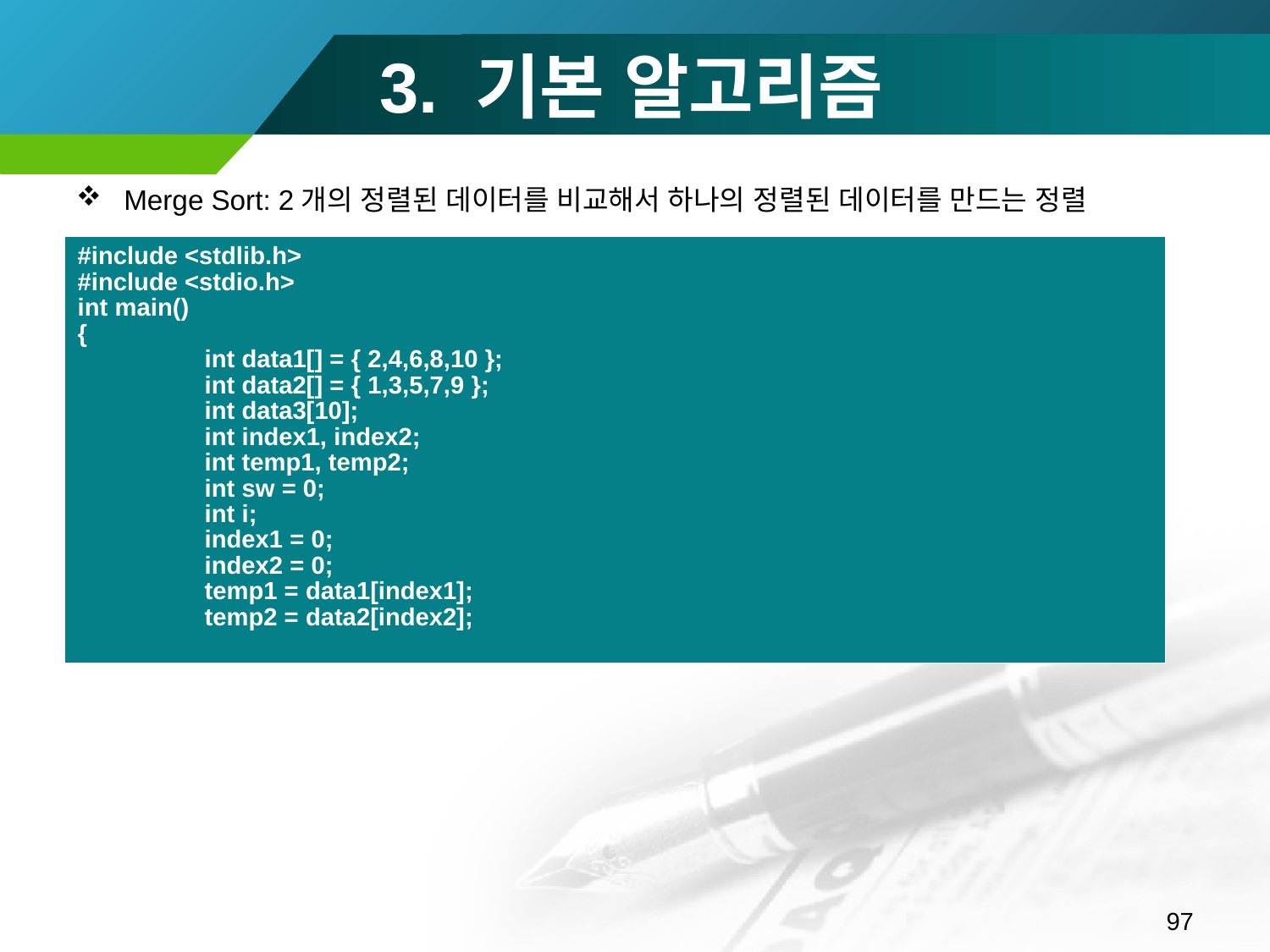

# 3. 기본 알고리즘
Merge Sort: 2개의 정렬된 데이터를 비교해서 하나의 정렬된 데이터를 만드는 정렬
| #include <stdlib.h> #include <stdio.h> int main() { int data1[] = { 2,4,6,8,10 }; int data2[] = { 1,3,5,7,9 }; int data3[10]; int index1, index2; int temp1, temp2; int sw = 0; int i; index1 = 0; index2 = 0; temp1 = data1[index1]; temp2 = data2[index2]; |
| --- |
97